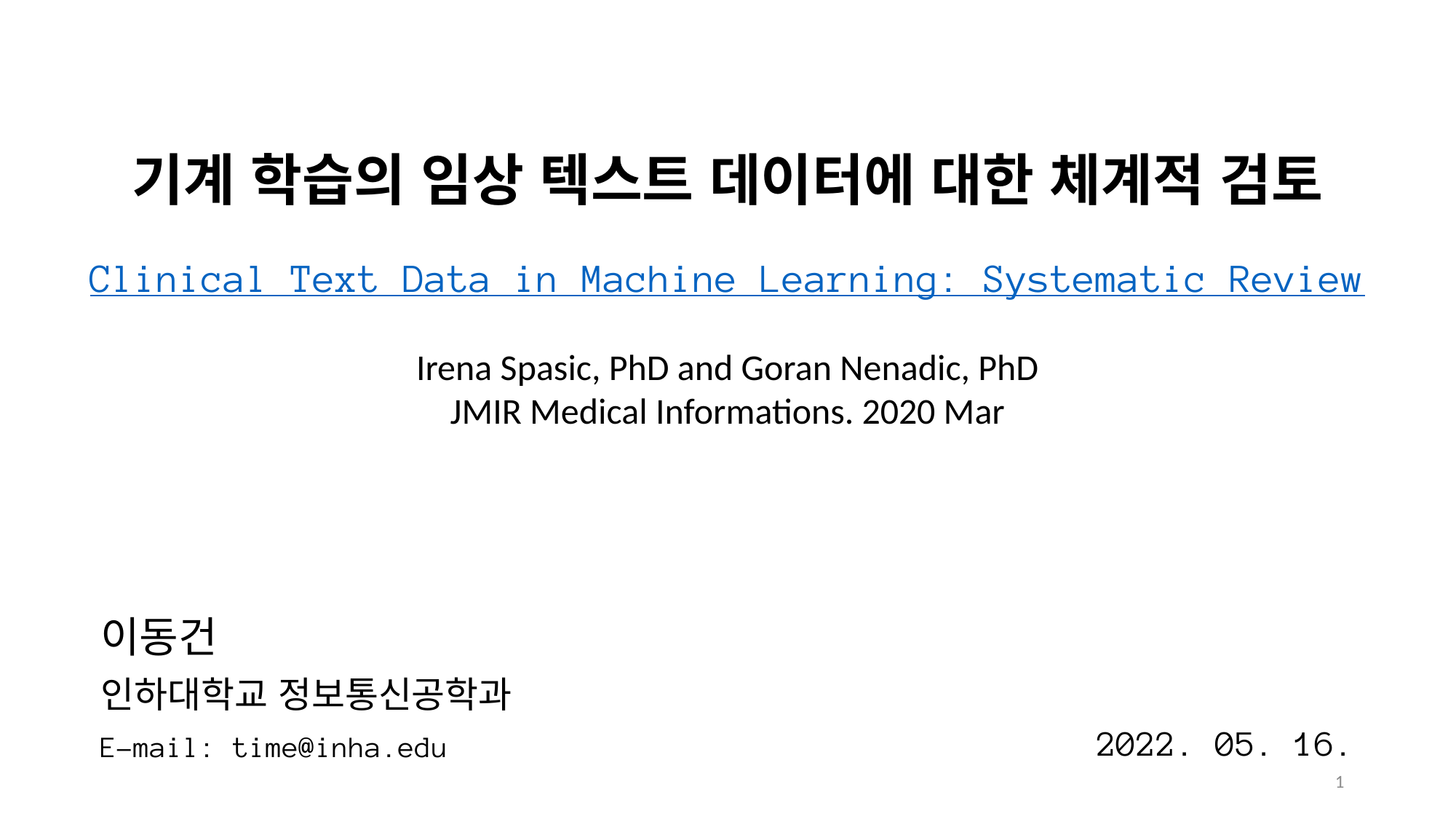

# 기계 학습의 임상 텍스트 데이터에 대한 체계적 검토 Clinical Text Data in Machine Learning: Systematic Review
Irena Spasic, PhD and Goran Nenadic, PhD
JMIR Medical Informations. 2020 Mar
2022. 05. 16.
이동건
인하대학교 정보통신공학과
E-mail: time@inha.edu
1